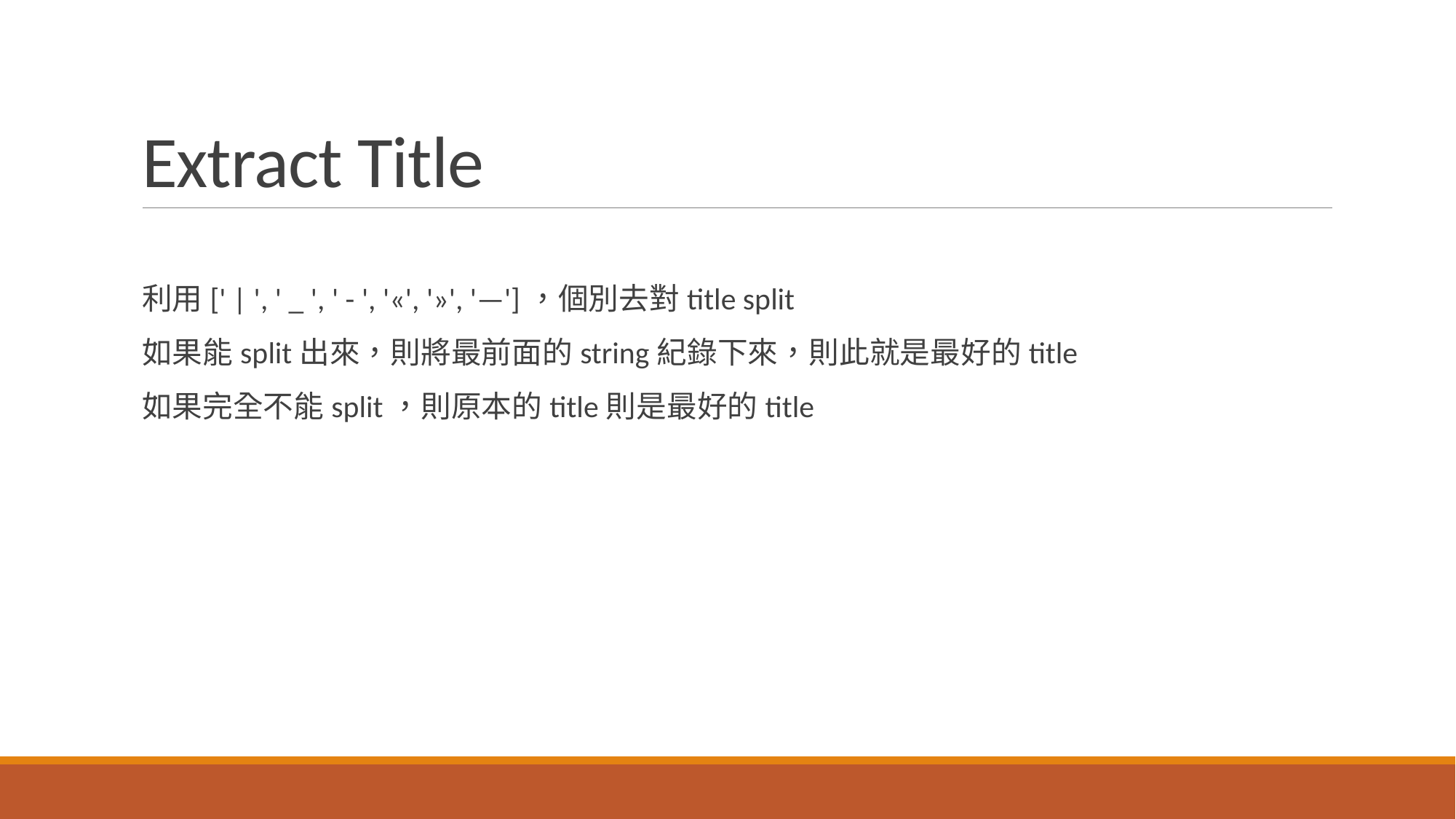

# Extract Title

利用[' | ', ' _ ', ' - ', '«', '»', '—']，個別去對title split
如果能split出來，則將最前面的string紀錄下來，則此就是最好的title
如果完全不能split，則原本的title則是最好的title